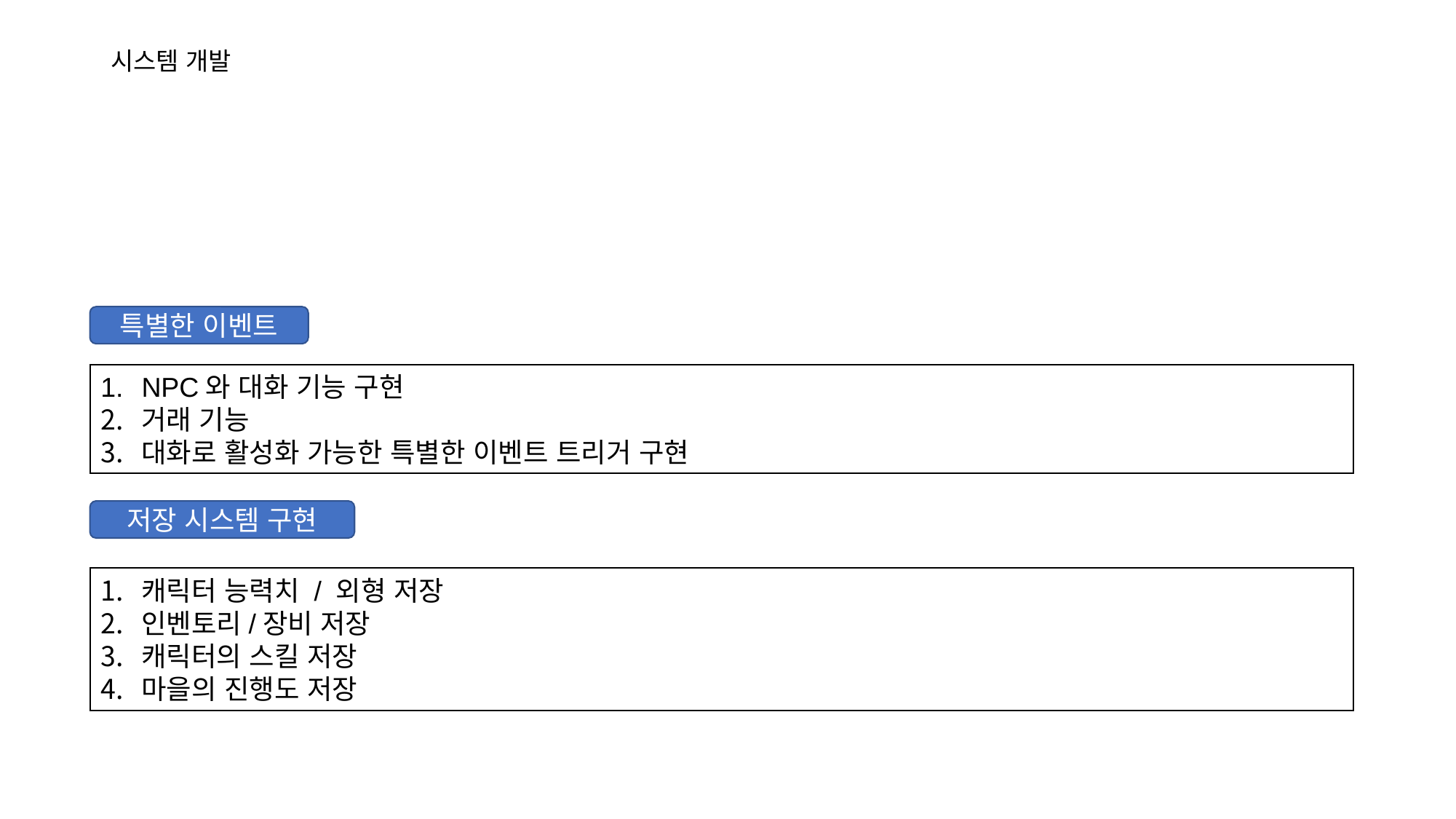

# 시스템 개발
특별한 이벤트
NPC와 대화 기능 구현
거래 기능
대화로 활성화 가능한 특별한 이벤트 트리거 구현
저장 시스템 구현
캐릭터 능력치 / 외형 저장
인벤토리/장비 저장
캐릭터의 스킬 저장
마을의 진행도 저장